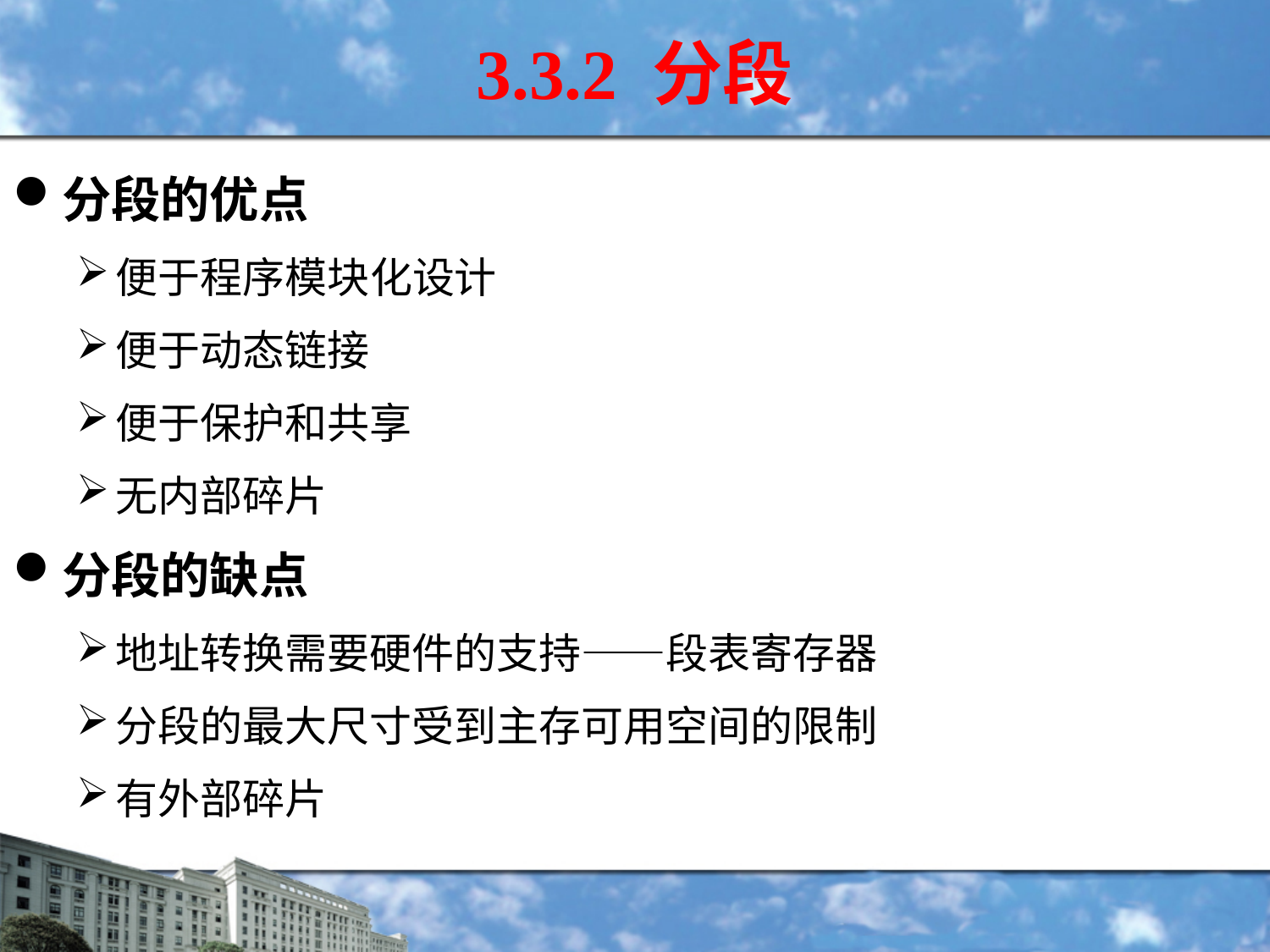

3.3.2 分段
分段的优点
便于程序模块化设计
便于动态链接
便于保护和共享
无内部碎片
分段的缺点
地址转换需要硬件的支持——段表寄存器
分段的最大尺寸受到主存可用空间的限制
有外部碎片